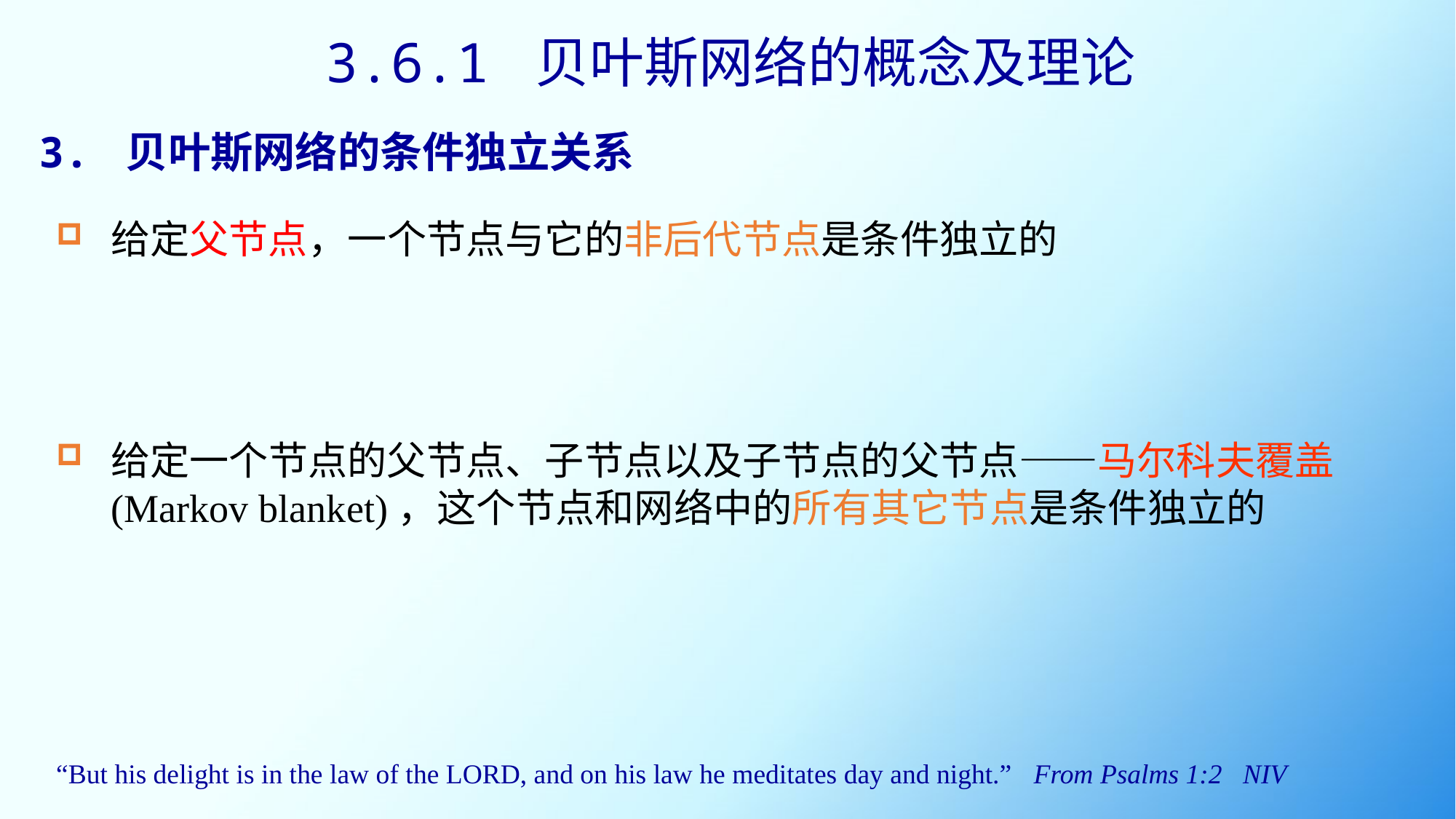

3.6.1 贝叶斯网络的概念及理论
3. 贝叶斯网络的条件独立关系
给定父节点，一个节点与它的非后代节点是条件独立的

给定一个节点的父节点、子节点以及子节点的父节点——马尔科夫覆盖(Markov blanket)，这个节点和网络中的所有其它节点是条件独立的
“But his delight is in the law of the LORD, and on his law he meditates day and night.”   From Psalms 1:2   NIV